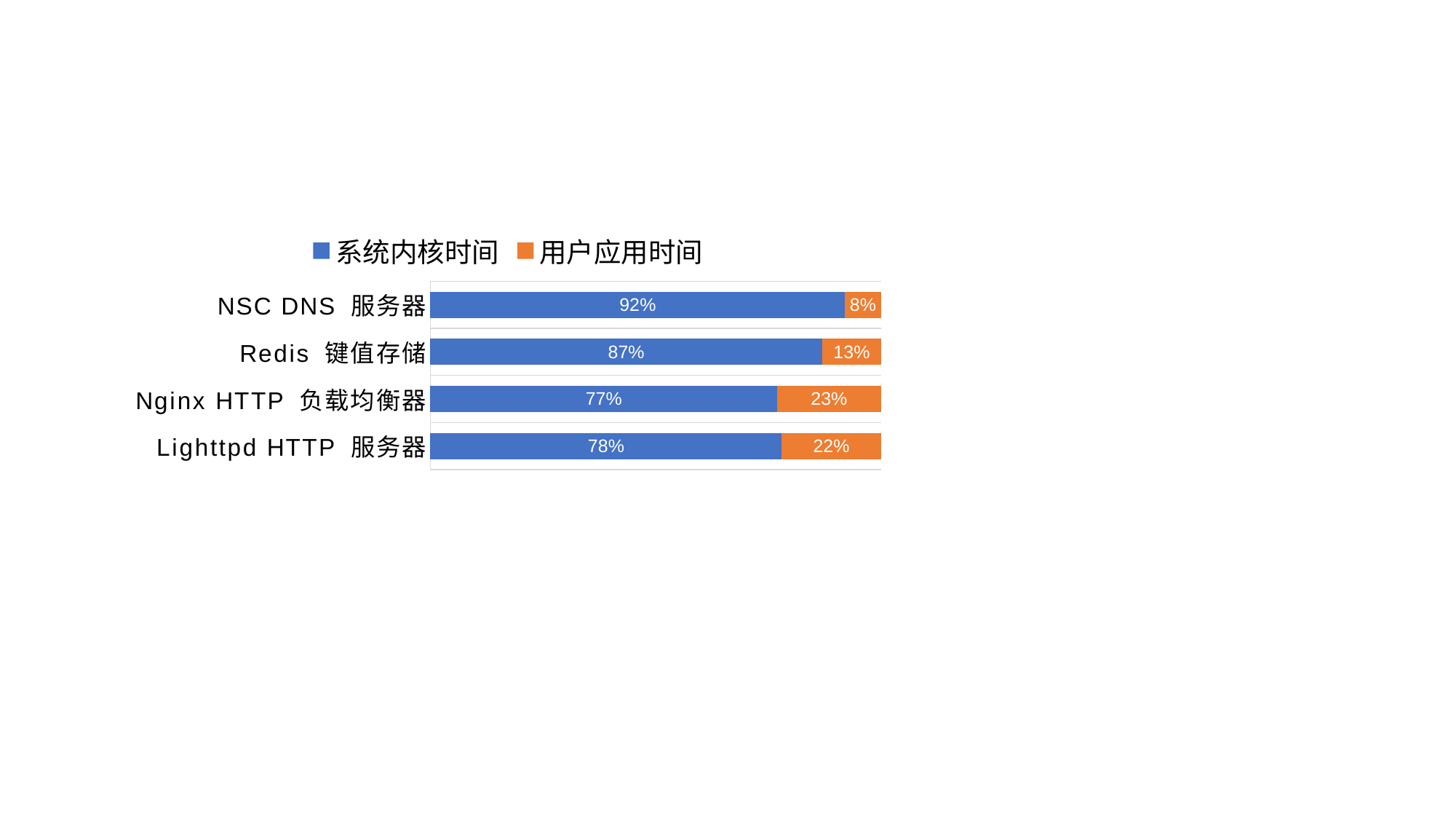

#

### Chart

| Category | 系统内核时间 | 用户应用时间 |
|---|---|---|
| Lighttpd HTTP 服务器 | 0.78 | 0.22 |
| Nginx HTTP 负载均衡器 | 0.77 | 0.23 |
| Redis 键值存储 | 0.87 | 0.13 |
| NSC DNS 服务器 | 0.92 | 0.08 |